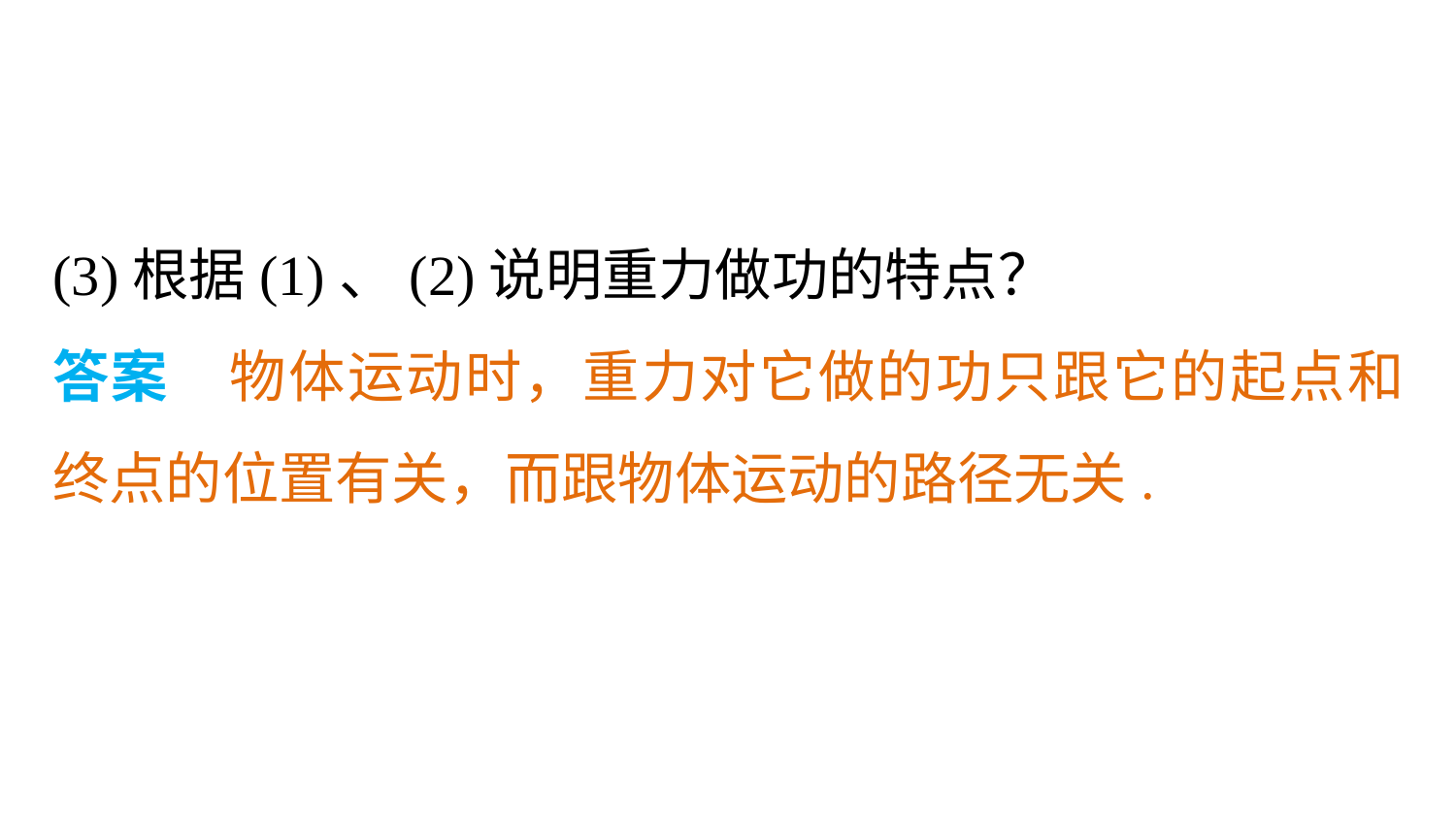

(3)根据(1)、(2)说明重力做功的特点？
答案　物体运动时，重力对它做的功只跟它的起点和终点的位置有关，而跟物体运动的路径无关.